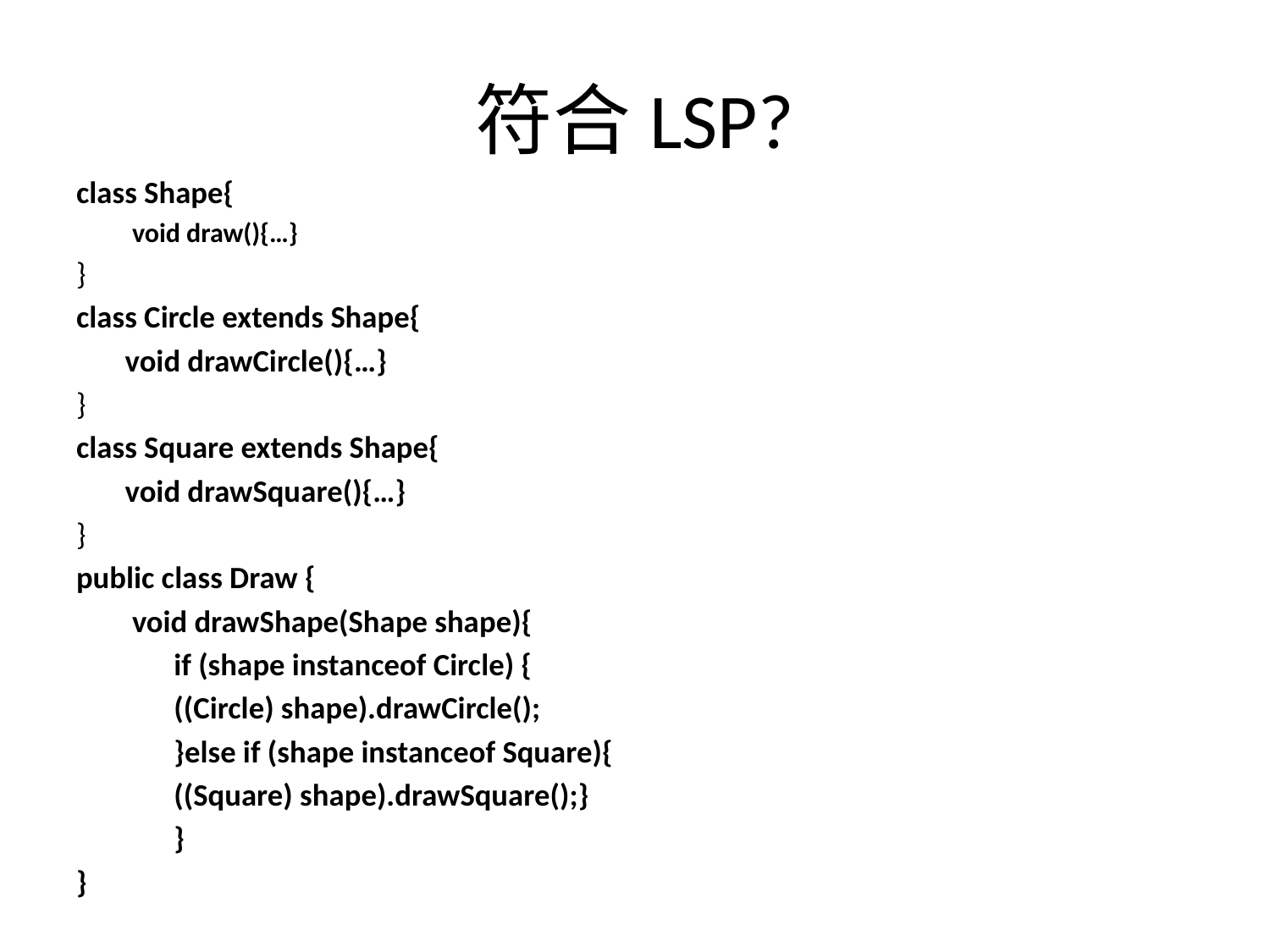

# 符合LSP?
class Shape{
void draw(){…}
}
class Circle extends Shape{
       void drawCircle(){…}
}
class Square extends Shape{
       void drawSquare(){…}
}
public class Draw {
        void drawShape(Shape shape){
	if (shape instanceof Circle) {
		((Circle) shape).drawCircle();
	}else if (shape instanceof Square){
		((Square) shape).drawSquare();}
}
}